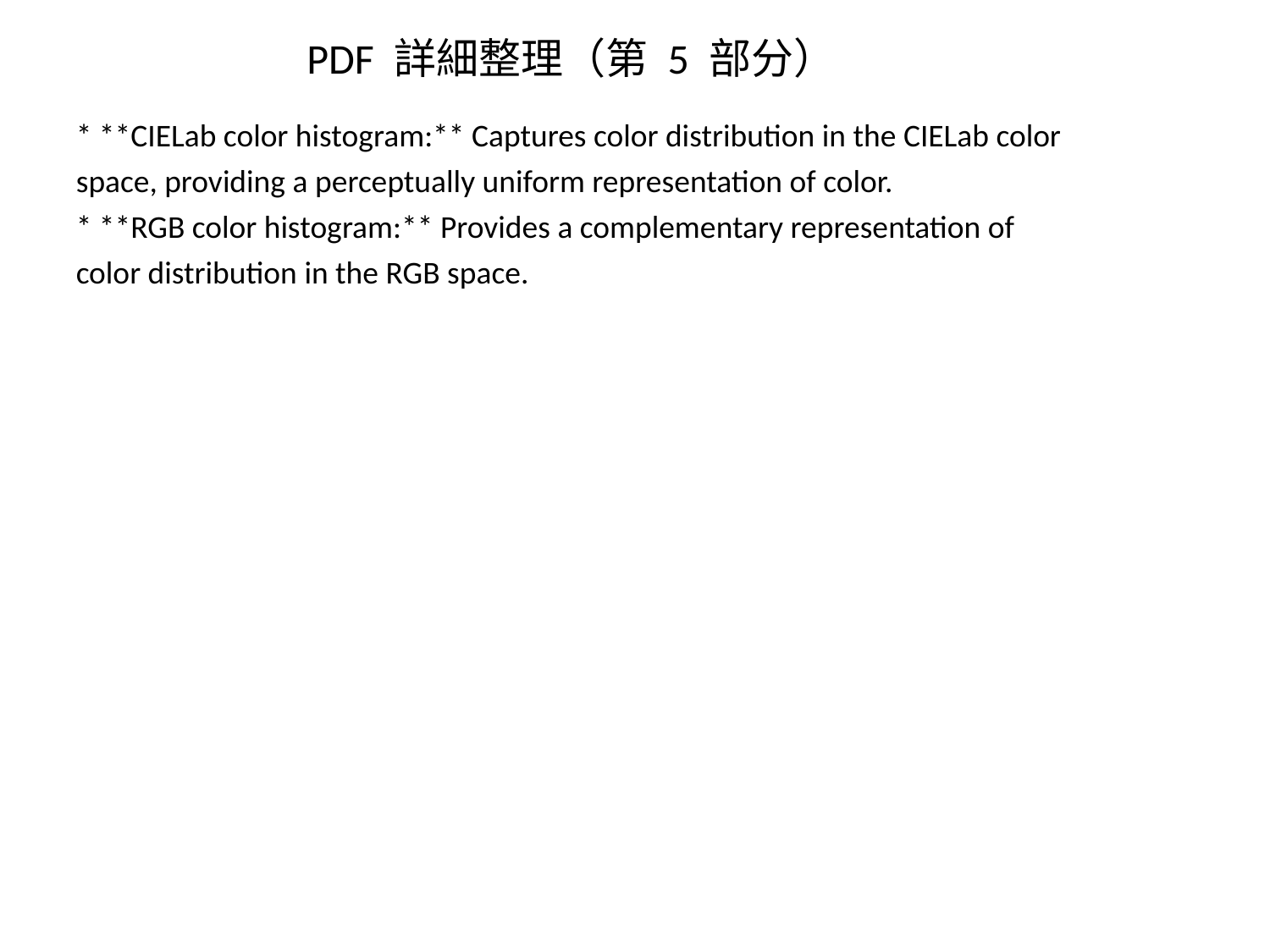

PDF 詳細整理（第 5 部分）

* **CIELab color histogram:** Captures color distribution in the CIELab color space, providing a perceptually uniform representation of color.
* **RGB color histogram:** Provides a complementary representation of color distribution in the RGB space.